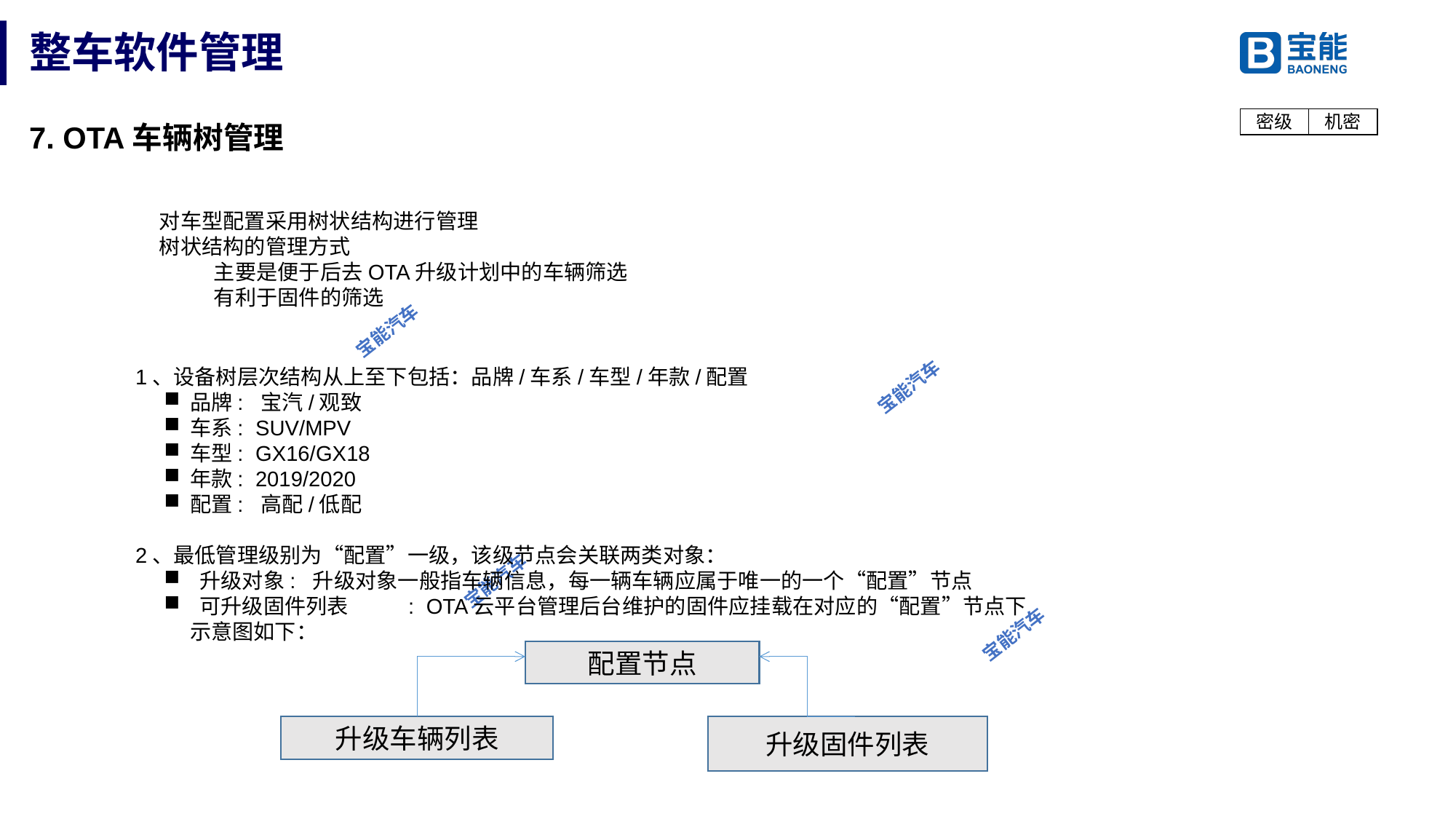

# 整车软件管理
7. OTA车辆树管理
对车型配置采用树状结构进行管理
树状结构的管理方式
主要是便于后去OTA升级计划中的车辆筛选
有利于固件的筛选
1、设备树层次结构从上至下包括：品牌/车系/车型/年款/配置
品牌:  宝汽/观致
车系:  SUV/MPV
车型:  GX16/GX18
年款:  2019/2020
配置:  高配/低配

2、最低管理级别为“配置”一级，该级节点会关联两类对象：
 升级对象:  升级对象一般指车辆信息，每一辆车辆应属于唯一的一个“配置”节点
 可升级固件列表	:  OTA云平台管理后台维护的固件应挂载在对应的“配置”节点下
示意图如下：

配置节点
升级车辆列表
升级固件列表
12